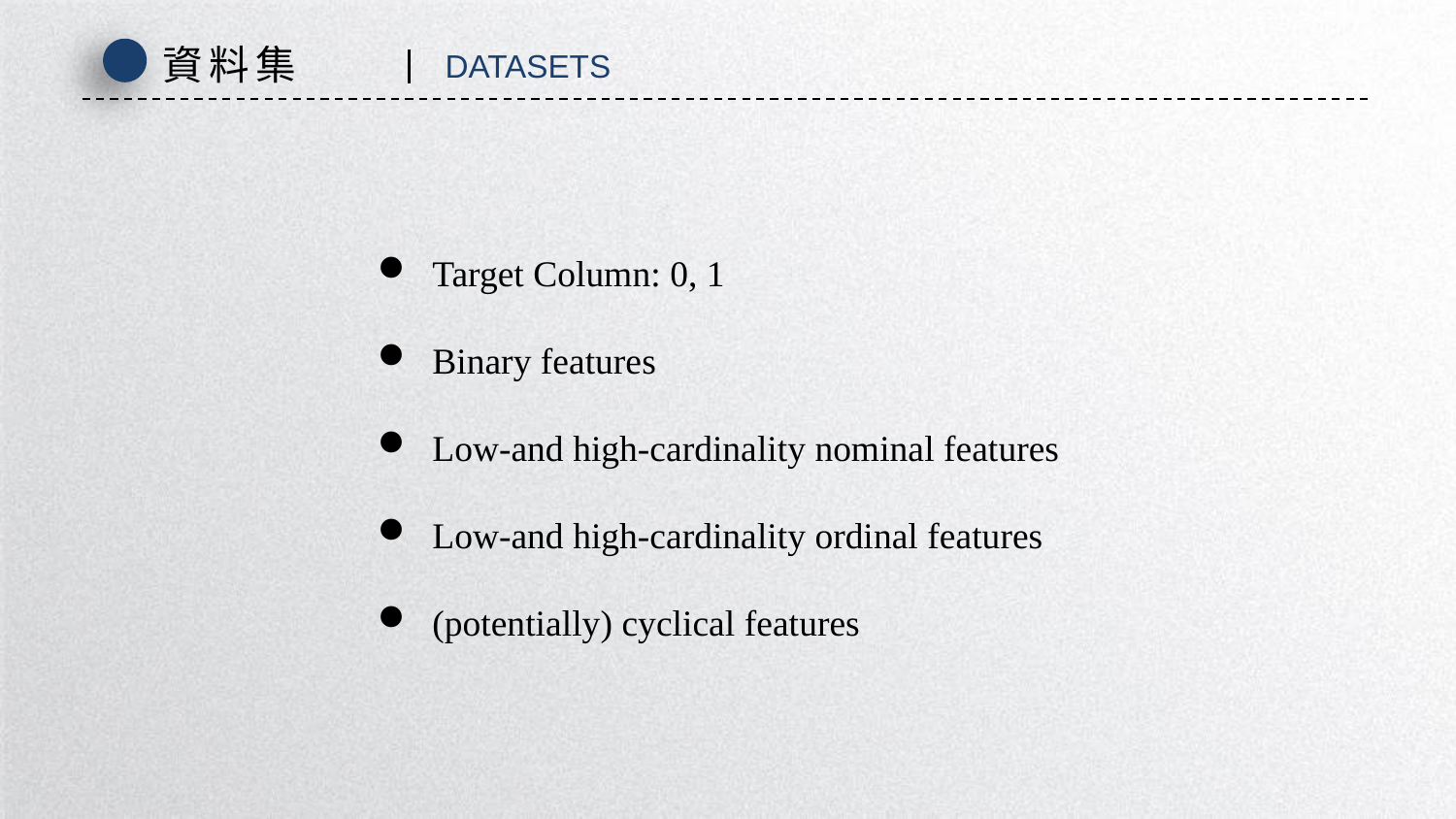

資料集

DATASETS
Target Column: 0, 1
Binary features
Low-and high-cardinality nominal features
Low-and high-cardinality ordinal features
(potentially) cyclical features

延时符